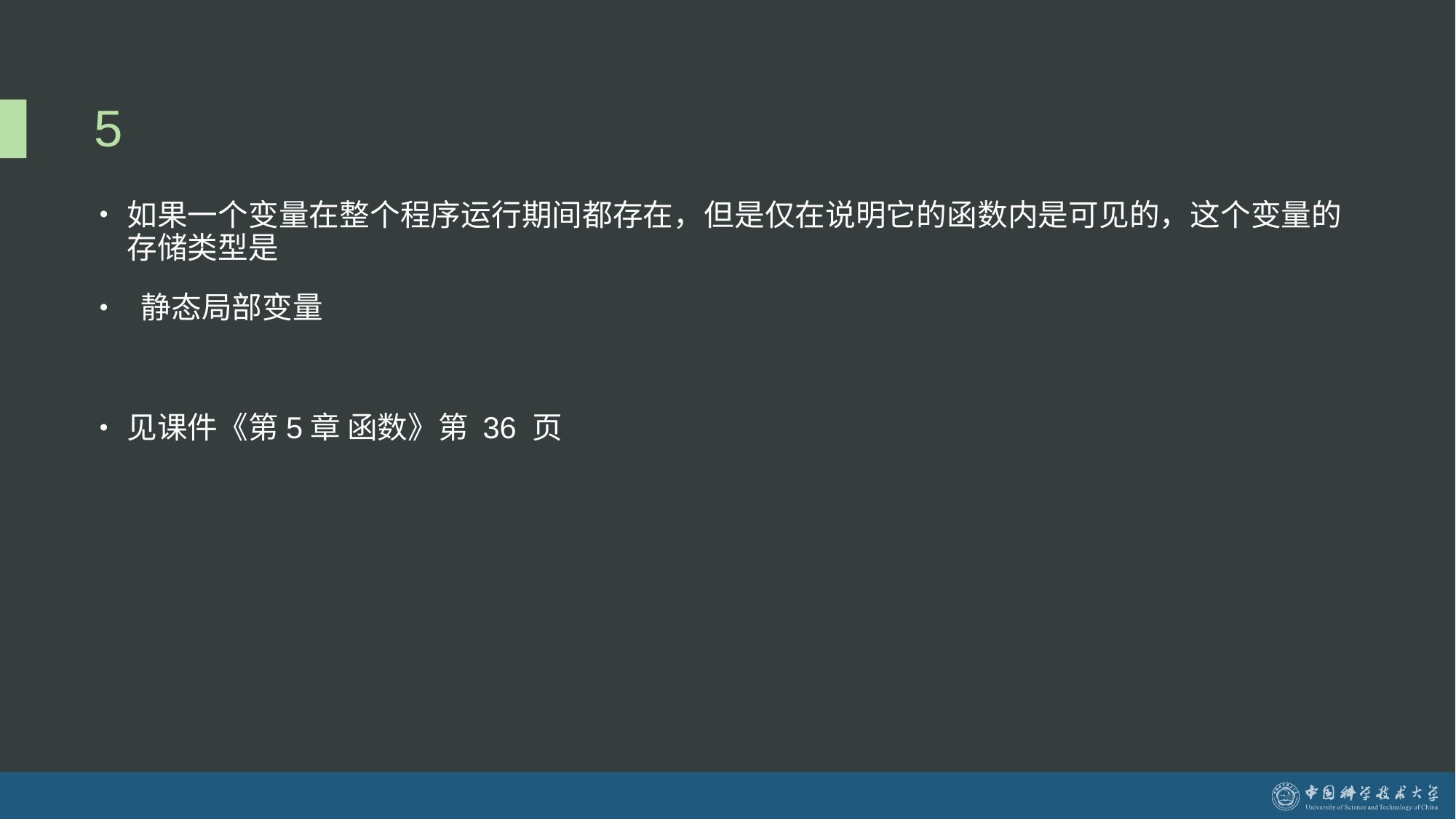

# 5
如果一个变量在整个程序运行期间都存在，但是仅在说明它的函数内是可见的，这个变量的存储类型是
 静态局部变量

见课件《第5章 函数》第 36 页